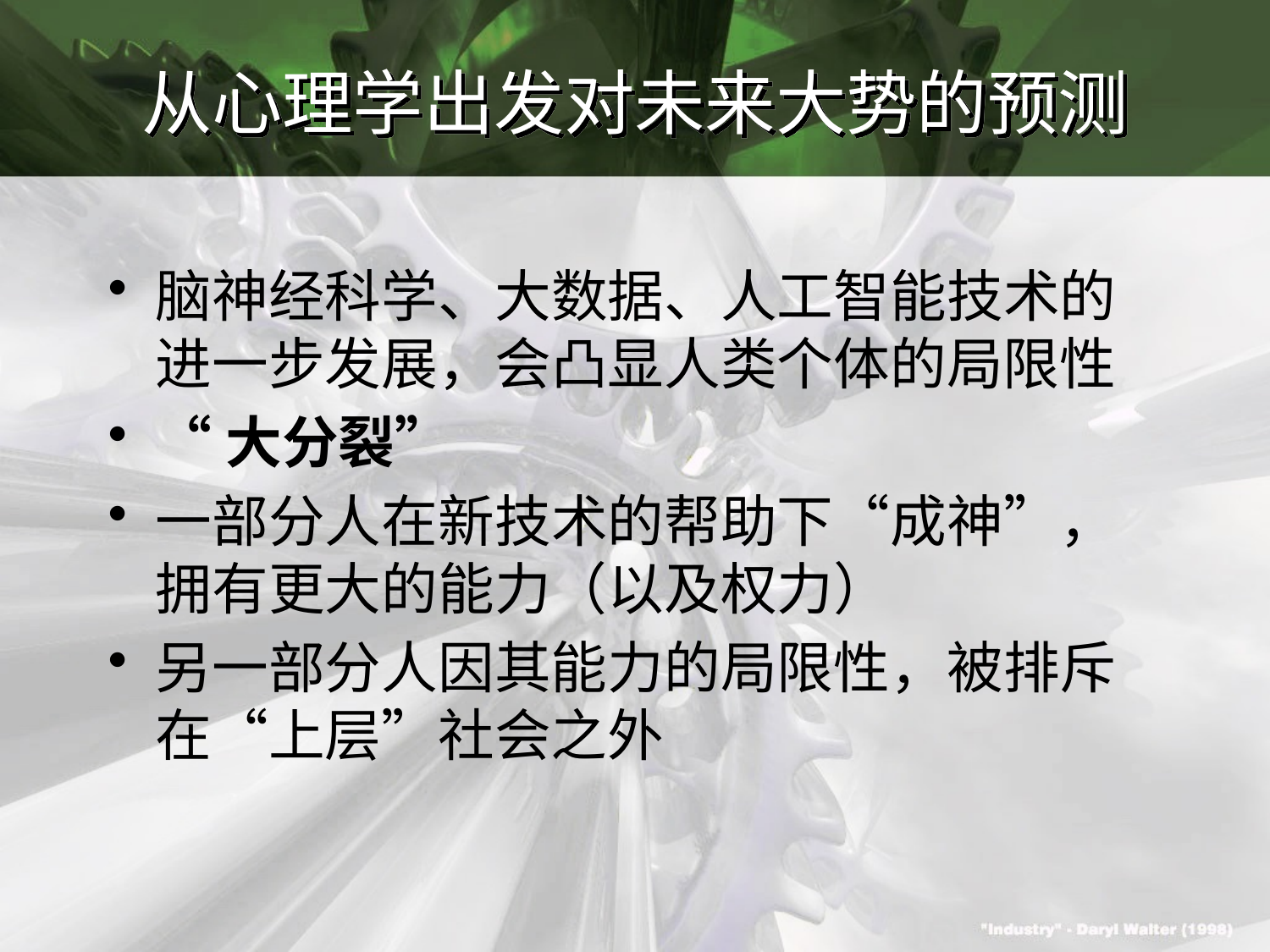

# 从心理学出发对未来大势的预测
脑神经科学、大数据、人工智能技术的进一步发展，会凸显人类个体的局限性
“大分裂”
一部分人在新技术的帮助下“成神”，拥有更大的能力（以及权力）
另一部分人因其能力的局限性，被排斥在“上层”社会之外